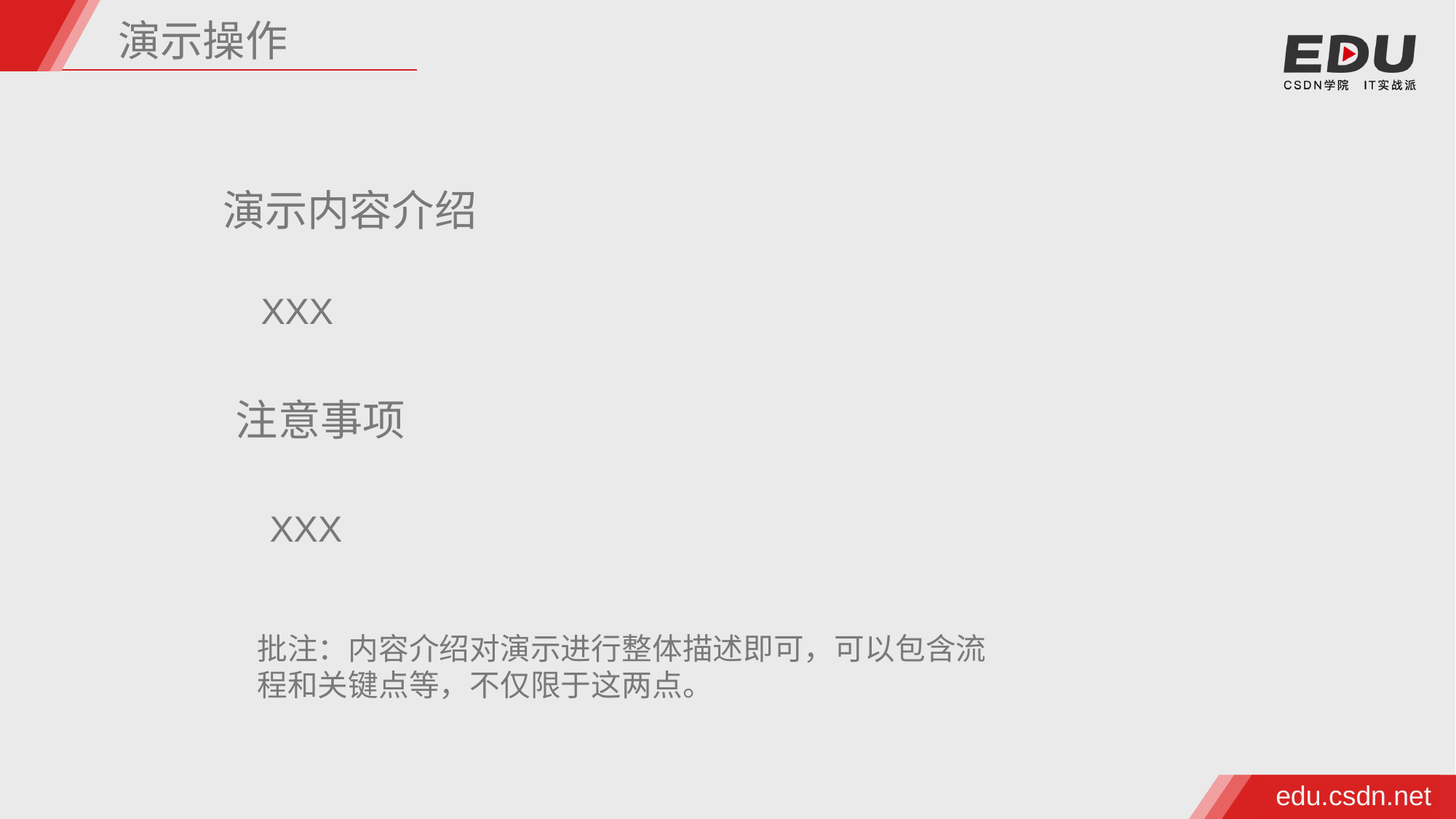

演示操作
演示内容介绍
     XXX
注意事项
XXX
批注：内容介绍对演示进行整体描述即可，可以包含流程和关键点等，不仅限于这两点。